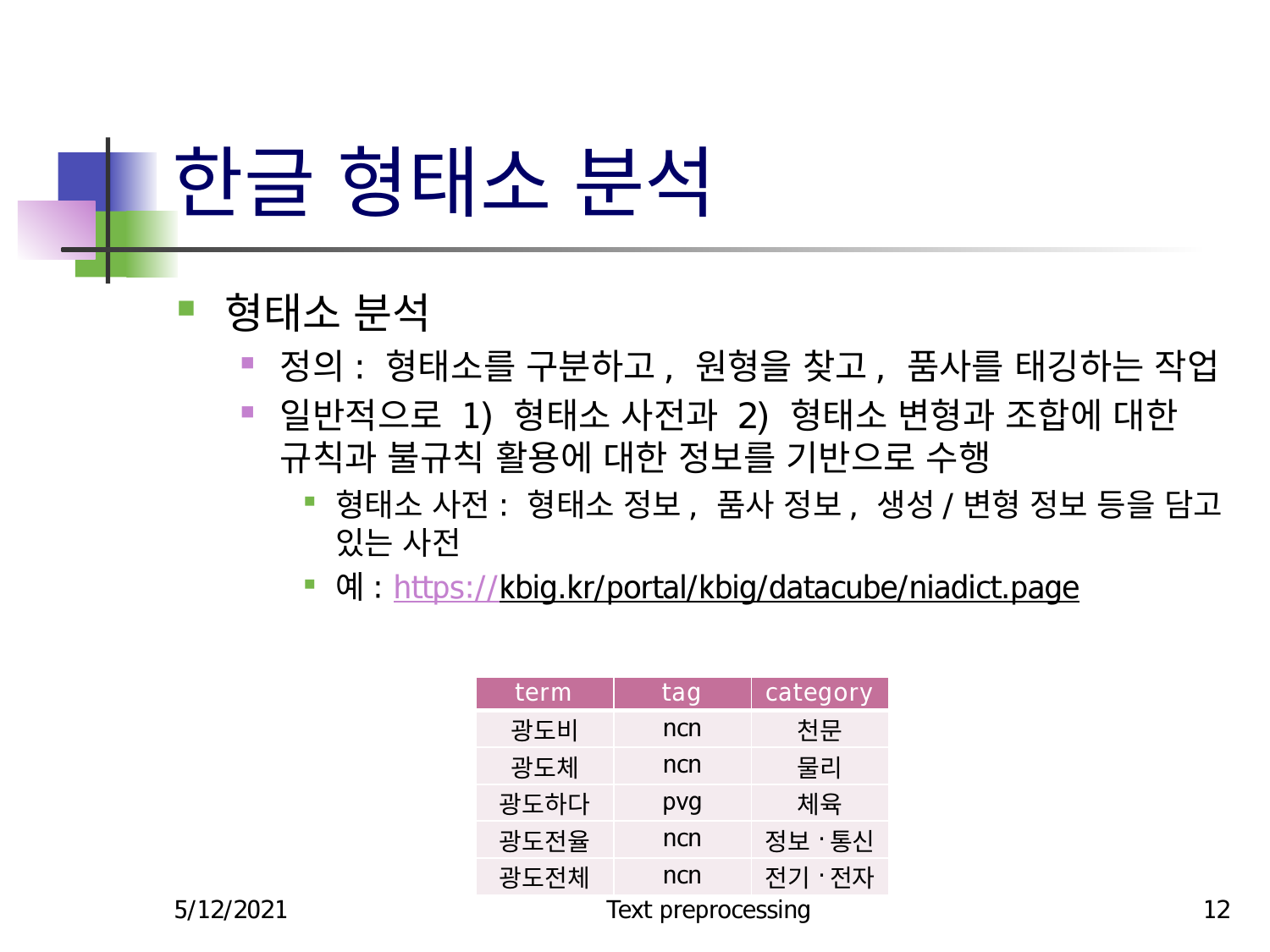

# 한글 형태소 분석
형태소 분석
정의: 형태소를 구분하고, 원형을 찾고, 품사를 태깅하는 작업
일반적으로 1) 형태소 사전과 2) 형태소 변형과 조합에 대한 규칙과 불규칙 활용에 대한 정보를 기반으로 수행
형태소 사전: 형태소 정보, 품사 정보, 생성/변형 정보 등을 담고 있는 사전
예: https://kbig.kr/portal/kbig/datacube/niadict.page
| term | tag | category |
| --- | --- | --- |
| 광도비 | ncn | 천문 |
| 광도체 | ncn | 물리 |
| 광도하다 | pvg | 체육 |
| 광도전율 | ncn | 정보·통신 |
| 광도전체 | ncn | 전기·전자 |
5/12/2021
Text preprocessing
12